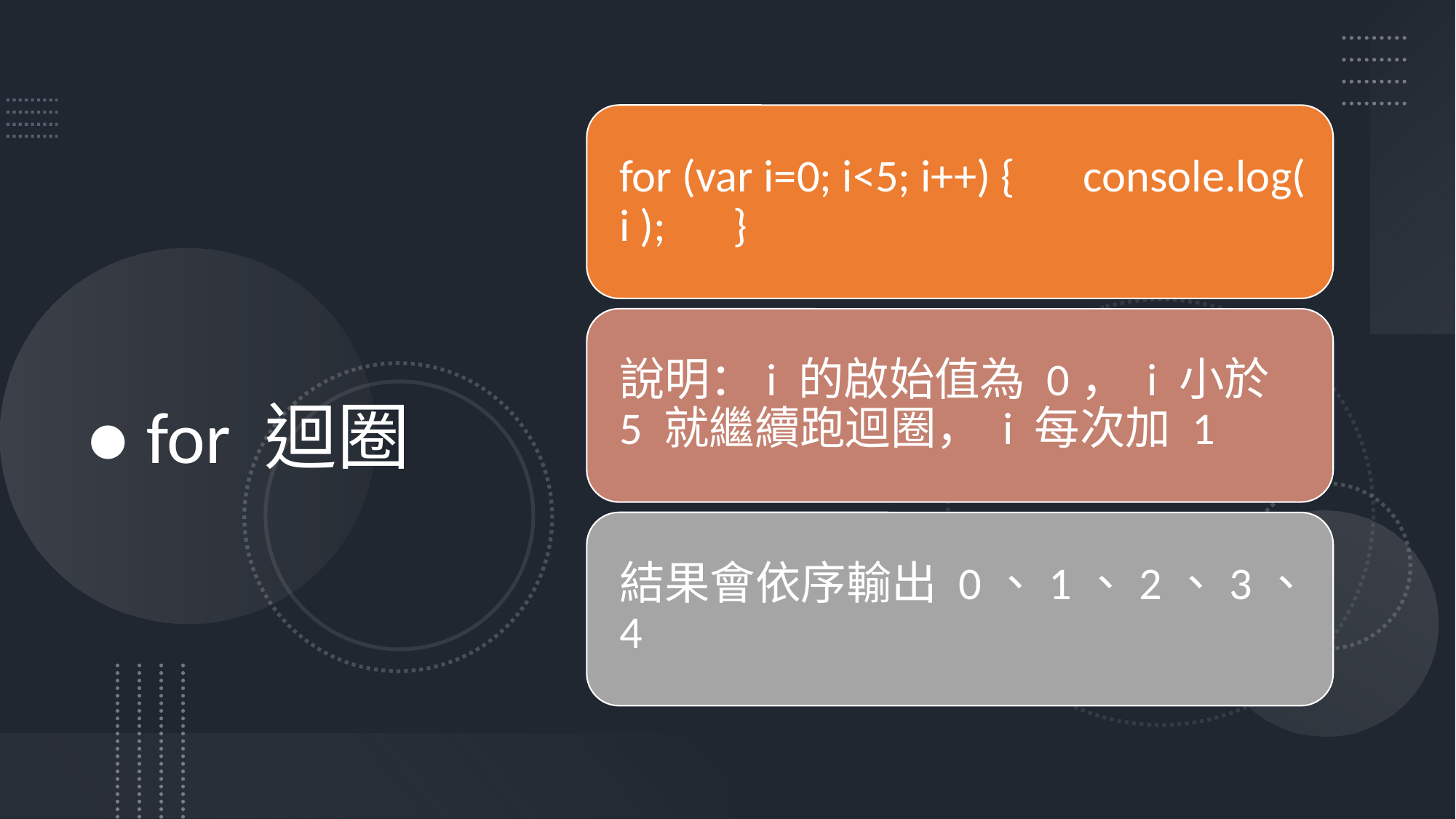

# ● for 迴圈
for (var i=0; i<5; i++) {　console.log( i );　}
說明：i 的啟始值為 0， i 小於 5 就繼續跑迴圈， i 每次加 1
結果會依序輸出 0、1、2、3、4